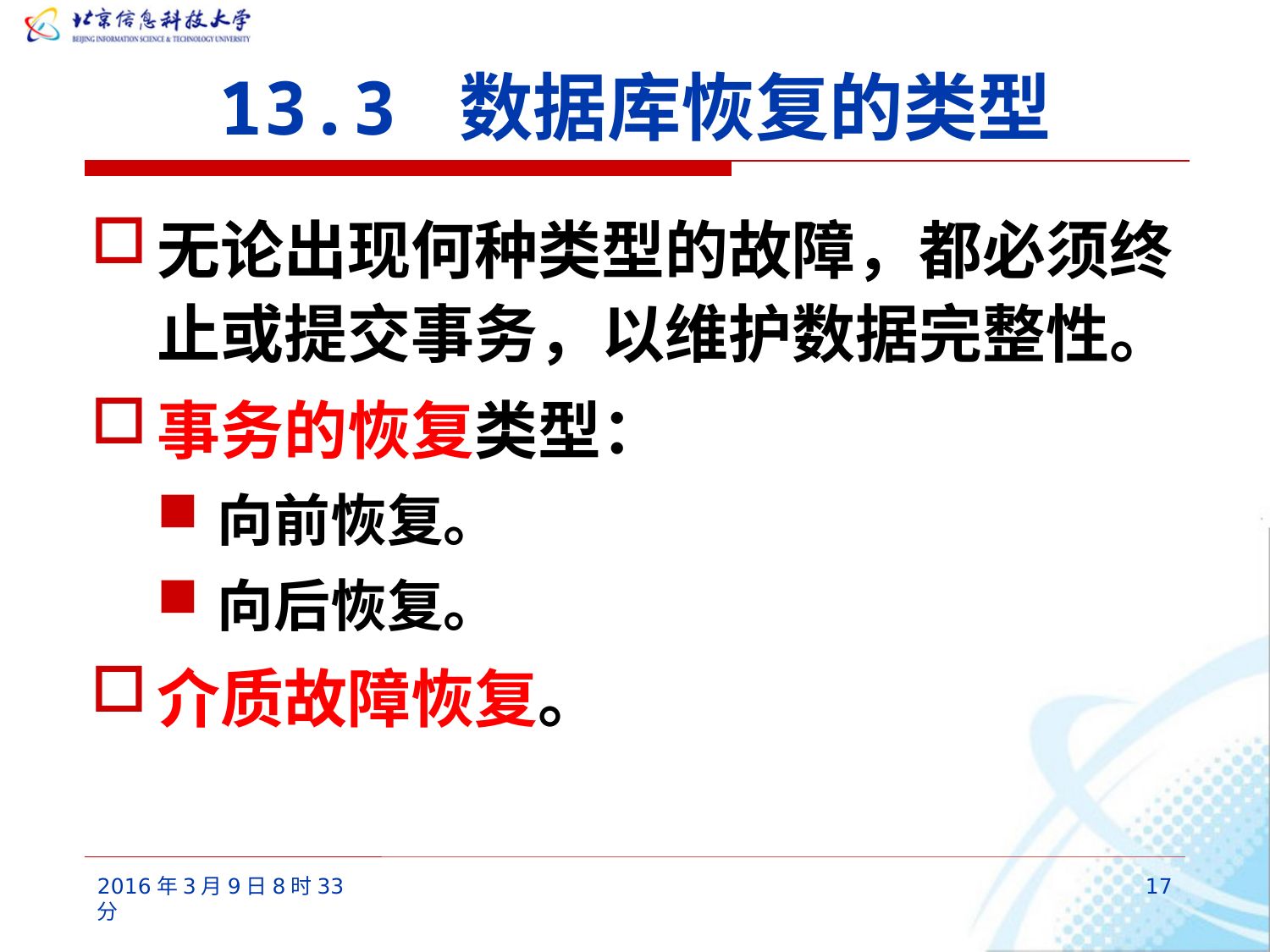

# 13.3 数据库恢复的类型
无论出现何种类型的故障，都必须终止或提交事务，以维护数据完整性。
事务的恢复类型：
向前恢复。
向后恢复。
介质故障恢复。
2016年3月9日8时33分
17